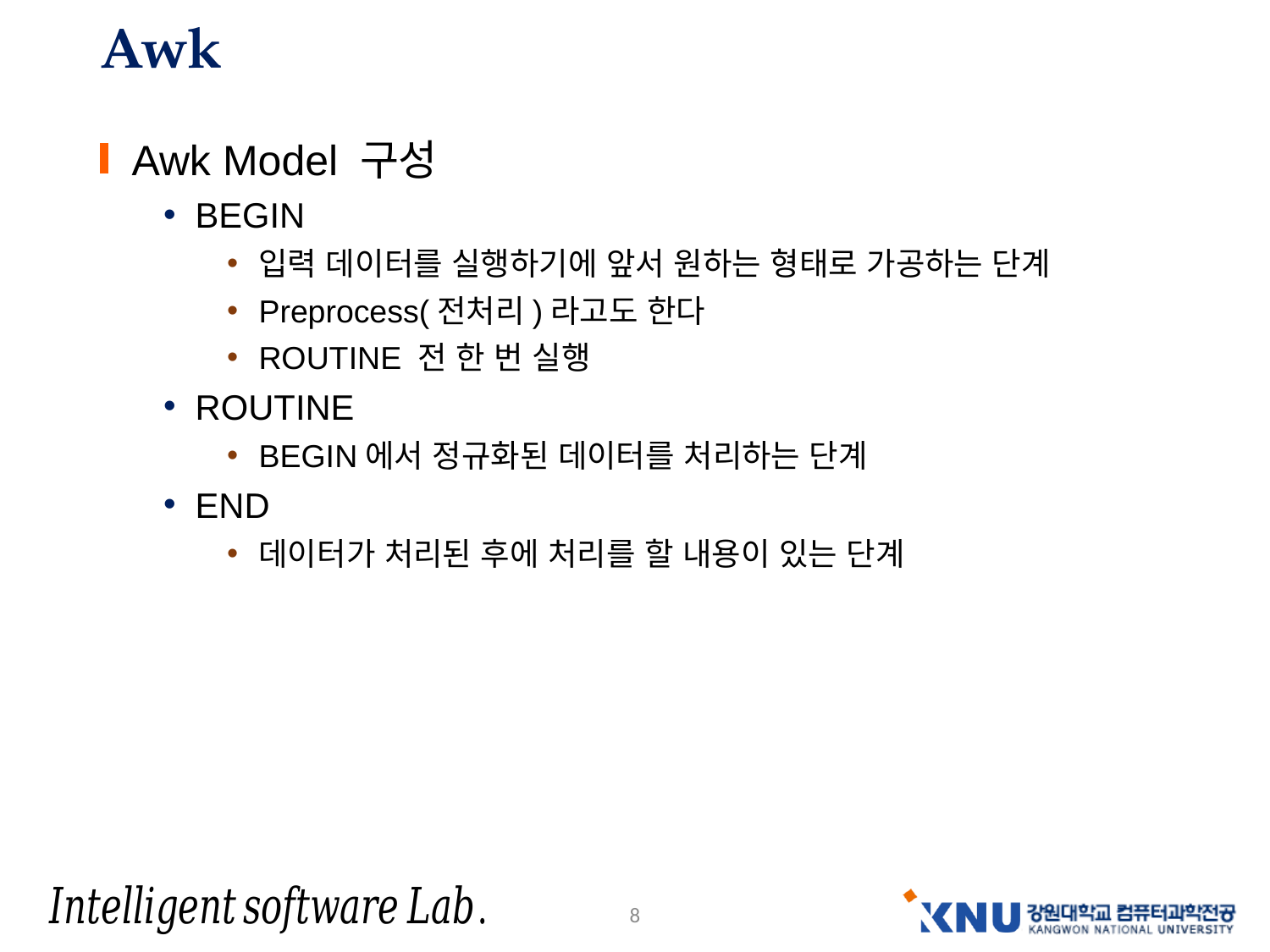

# Awk
Awk Model 구성
BEGIN
입력 데이터를 실행하기에 앞서 원하는 형태로 가공하는 단계
Preprocess(전처리)라고도 한다
ROUTINE 전 한 번 실행
ROUTINE
BEGIN에서 정규화된 데이터를 처리하는 단계
END
데이터가 처리된 후에 처리를 할 내용이 있는 단계